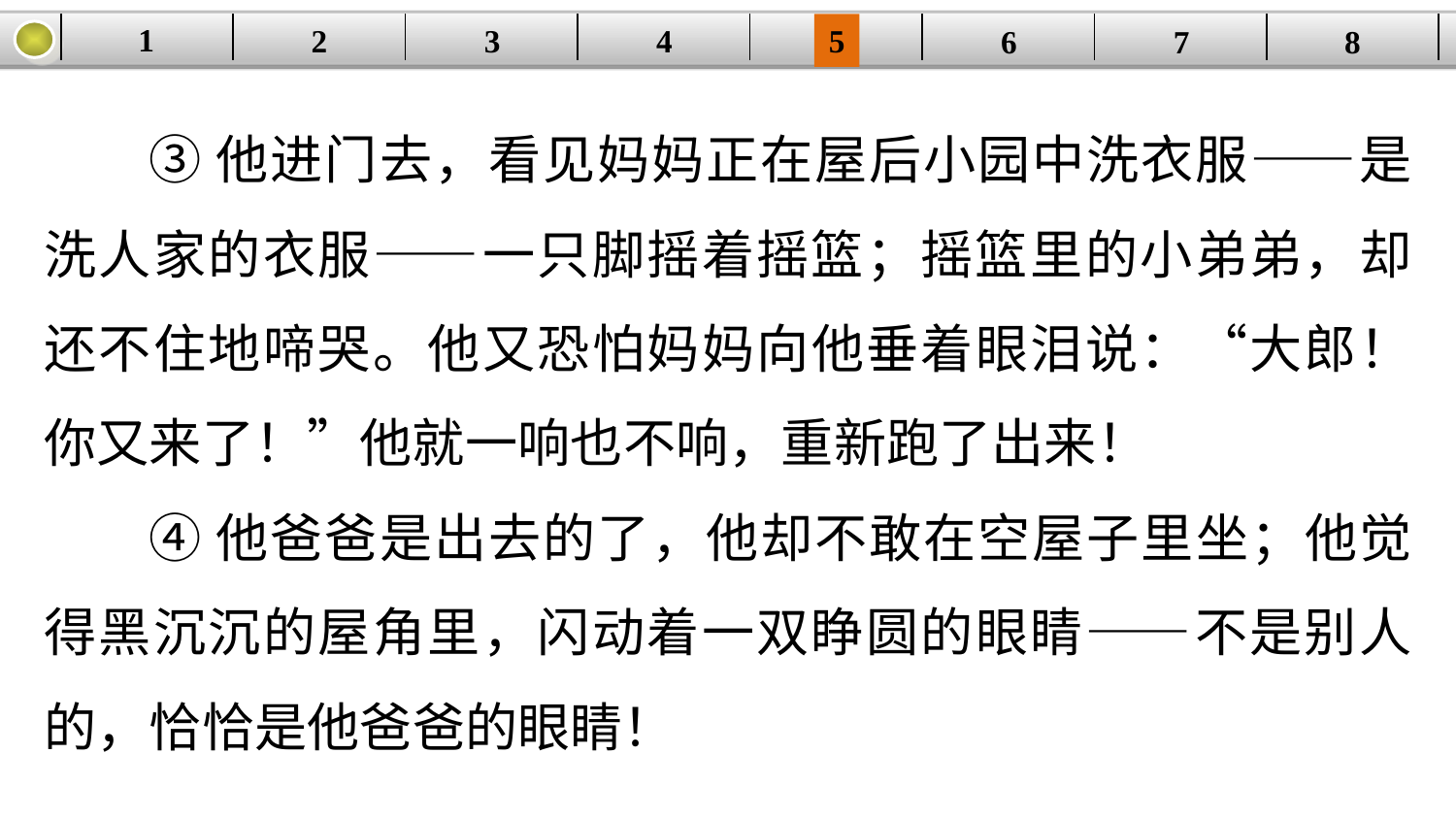

1
2
3
4
|  |  |  |  |  |  |  |  |
| --- | --- | --- | --- | --- | --- | --- | --- |
5
6
7
8

③他进门去，看见妈妈正在屋后小园中洗衣服——是洗人家的衣服——一只脚摇着摇篮；摇篮里的小弟弟，却还不住地啼哭。他又恐怕妈妈向他垂着眼泪说：“大郎！你又来了！”他就一响也不响，重新跑了出来！
④他爸爸是出去的了，他却不敢在空屋子里坐；他觉得黑沉沉的屋角里，闪动着一双睁圆的眼睛——不是别人的，恰恰是他爸爸的眼睛！